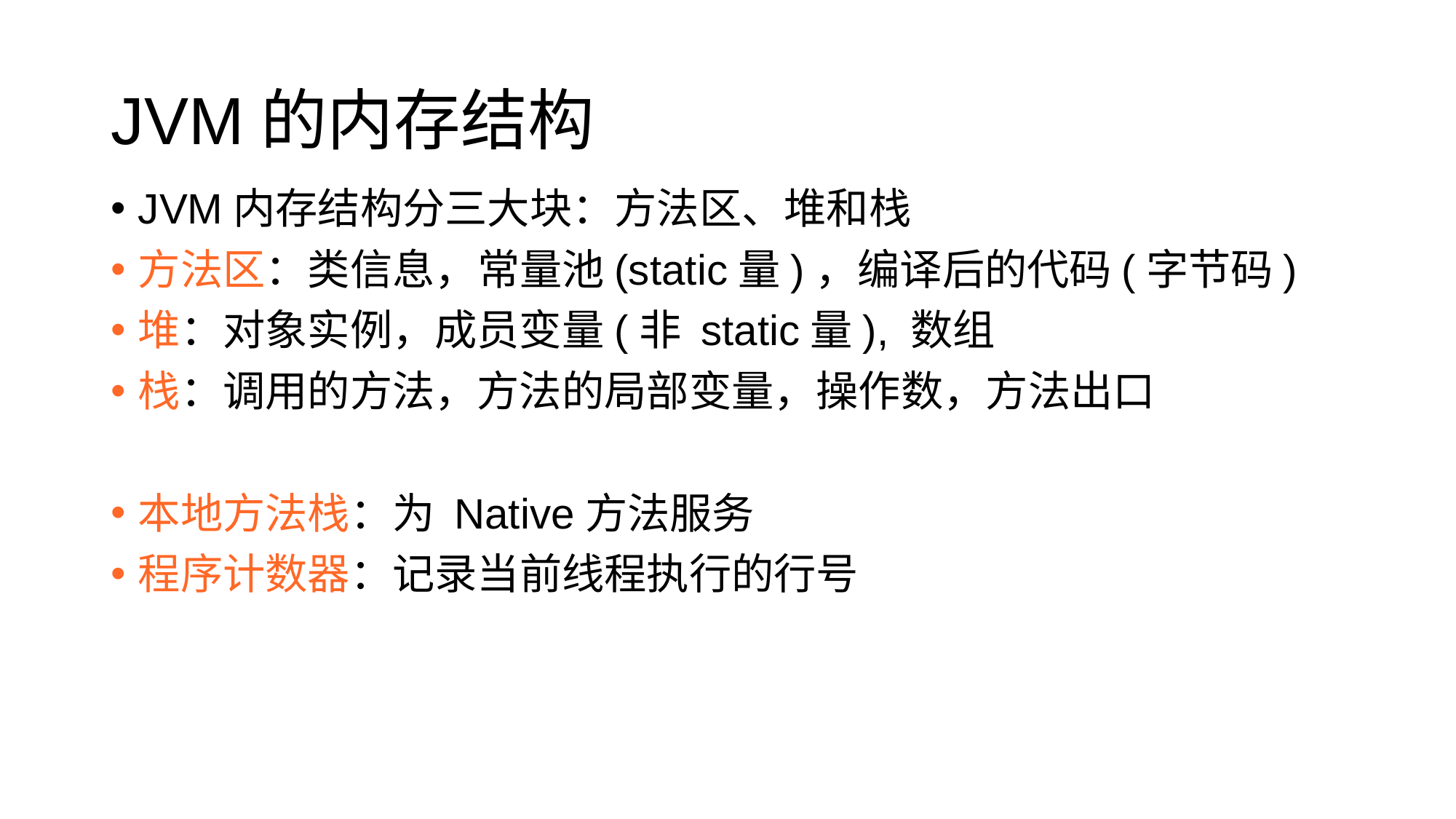

# JVM的内存结构
JVM内存结构分三大块：方法区、堆和栈
方法区：类信息，常量池(static量)，编译后的代码(字节码)
堆：对象实例，成员变量(非 static量), 数组
栈：调用的方法，方法的局部变量，操作数，方法出口

本地方法栈：为 Native方法服务
程序计数器：记录当前线程执行的行号